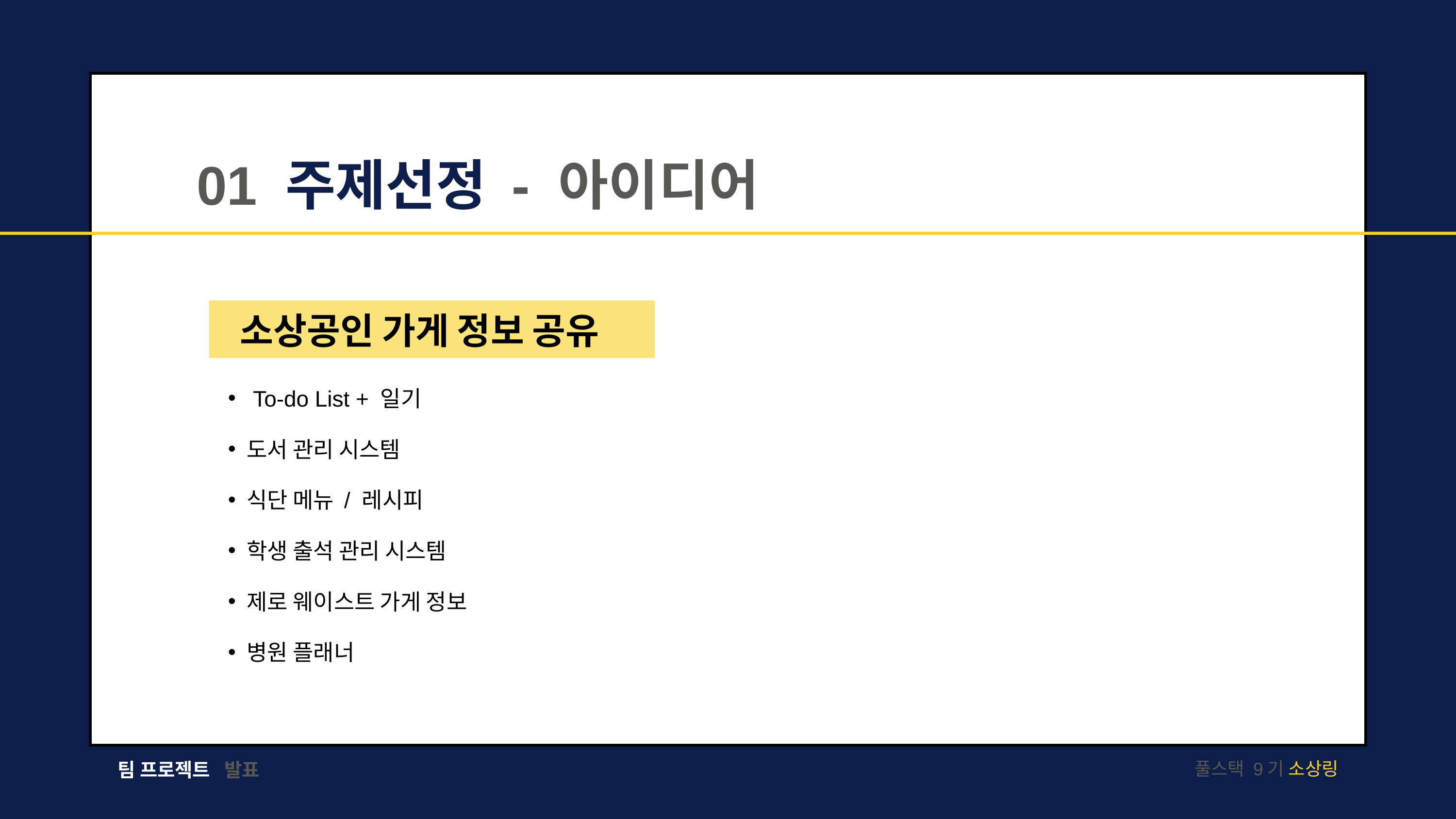

01 주제선정 - 아이디어

소상공인 가게 정보 공유
 To-do List + 일기
도서 관리 시스템
식단 메뉴 / 레시피
학생 출석 관리 시스템
제로 웨이스트 가게 정보
병원 플래너
팀 프로젝트
발표
풀스택 9기 소상링